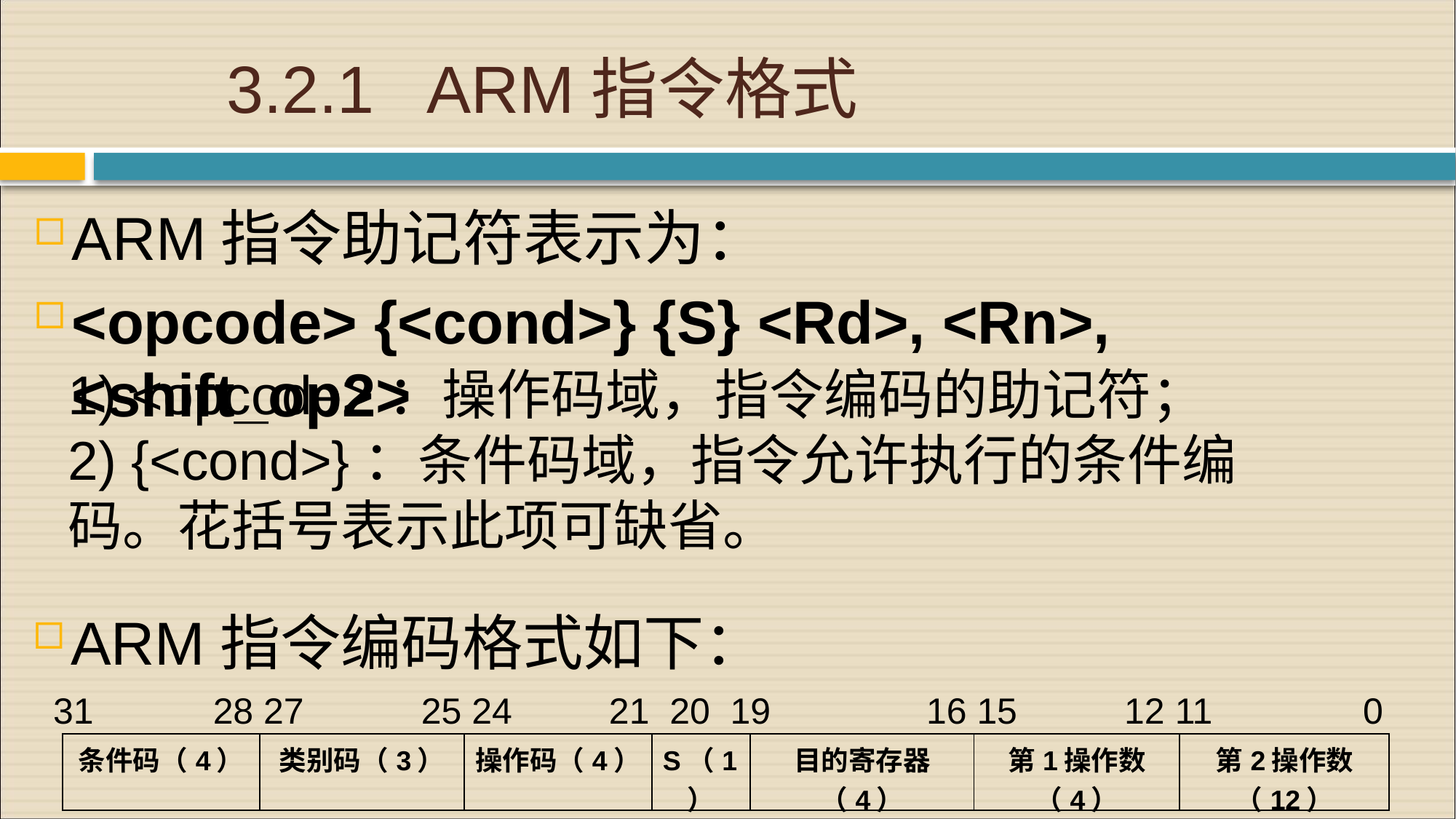

# 3.2.1   ARM指令格式
ARM指令助记符表示为：
<opcode> {<cond>} {S} <Rd>, <Rn>, <shift_op2>
1) <opcode>：操作码域，指令编码的助记符；
2) {<cond>}：条件码域，指令允许执行的条件编码。花括号表示此项可缺省。
ARM指令编码格式如下：
  31	       28 27	      25 24	   21  20  19 	       	  16 15 	12 11 		  0
| 条件码（4） | 类别码（3） | 操作码（4） | S（1） | 目的寄存器（4） | 第1操作数（4） | 第2操作数（12） |
| --- | --- | --- | --- | --- | --- | --- |